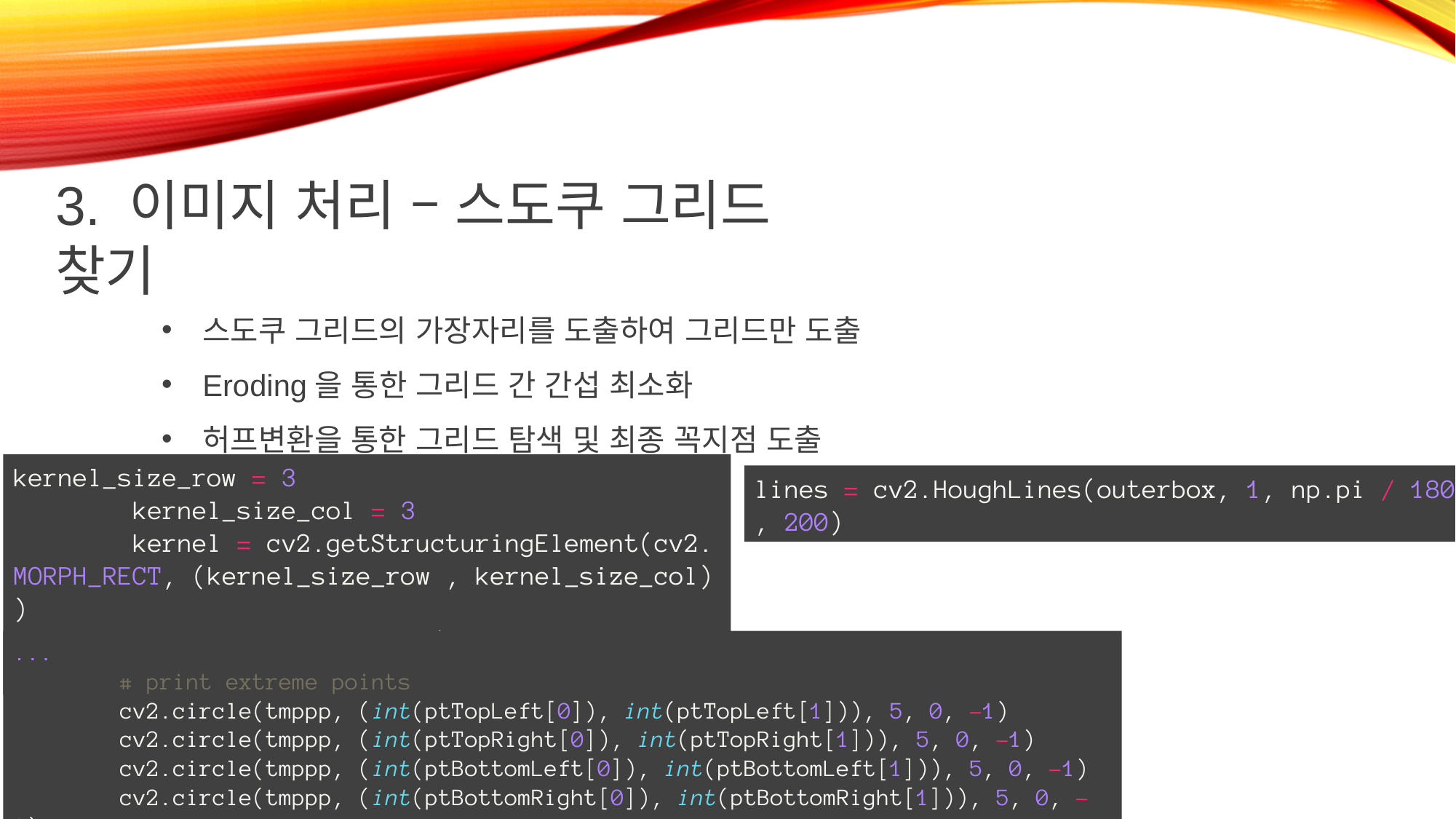

3. 이미지 처리 – 스도쿠 그리드 찾기
스도쿠 그리드의 가장자리를 도출하여 그리드만 도출
Eroding을 통한 그리드 간 간섭 최소화
허프변환을 통한 그리드 탐색 및 최종 꼭지점 도출
kernel_size_row = 3
        kernel_size_col = 3
        kernel = cv2.getStructuringElement(cv2.MORPH_RECT, (kernel_size_row , kernel_size_col))
        outerbox = cv2.erode(outerbox, kernel,1)
lines = cv2.HoughLines(outerbox, 1, np.pi / 180, 200)
...
        # print extreme points
        cv2.circle(tmppp, (int(ptTopLeft[0]), int(ptTopLeft[1])), 5, 0, -1)
        cv2.circle(tmppp, (int(ptTopRight[0]), int(ptTopRight[1])), 5, 0, -1)
        cv2.circle(tmppp, (int(ptBottomLeft[0]), int(ptBottomLeft[1])), 5, 0, -1)
        cv2.circle(tmppp, (int(ptBottomRight[0]), int(ptBottomRight[1])), 5, 0, -1)